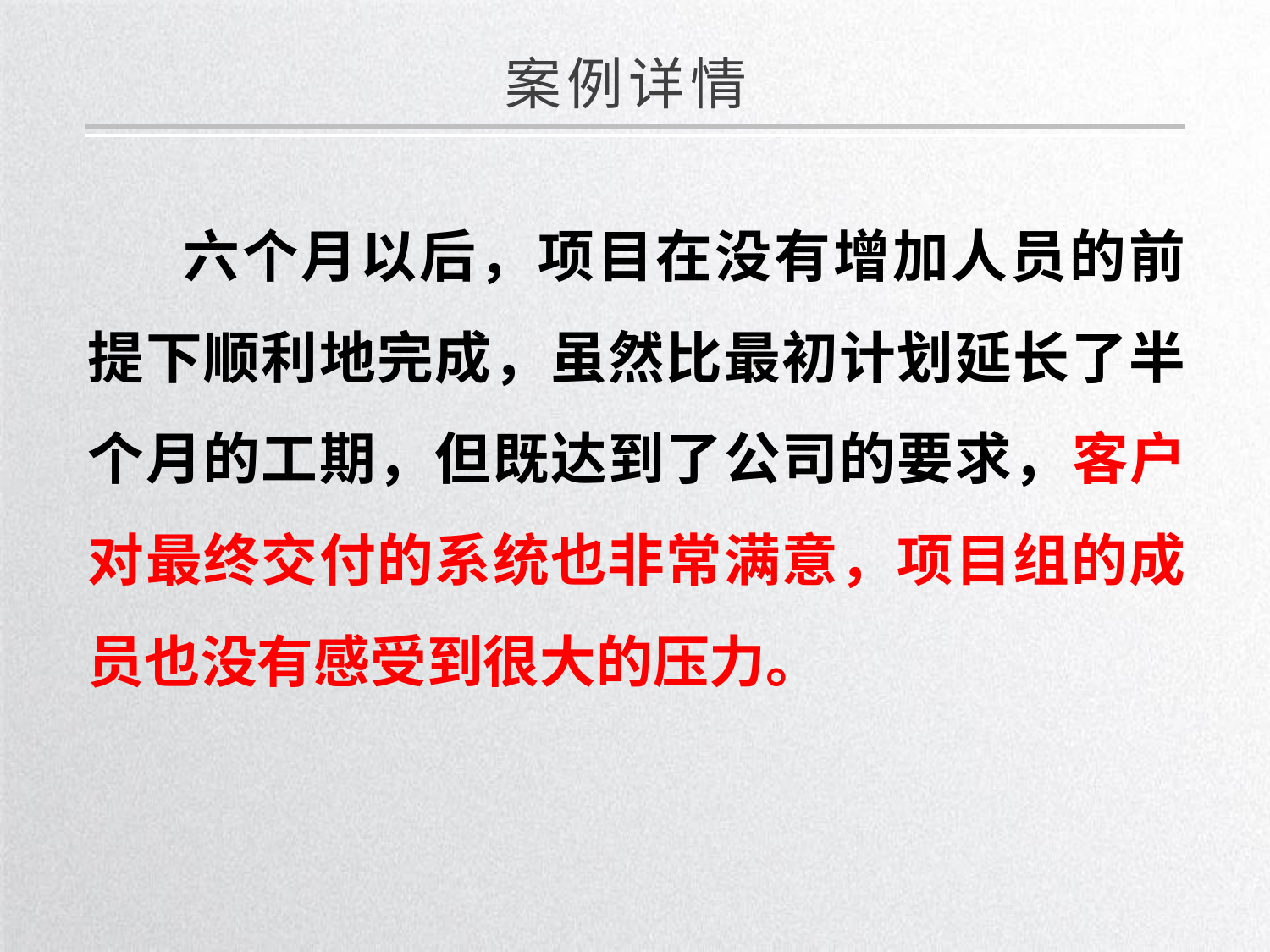

案例详情
 六个月以后，项目在没有增加人员的前提下顺利地完成，虽然比最初计划延长了半个月的工期，但既达到了公司的要求，客户对最终交付的系统也非常满意，项目组的成员也没有感受到很大的压力。